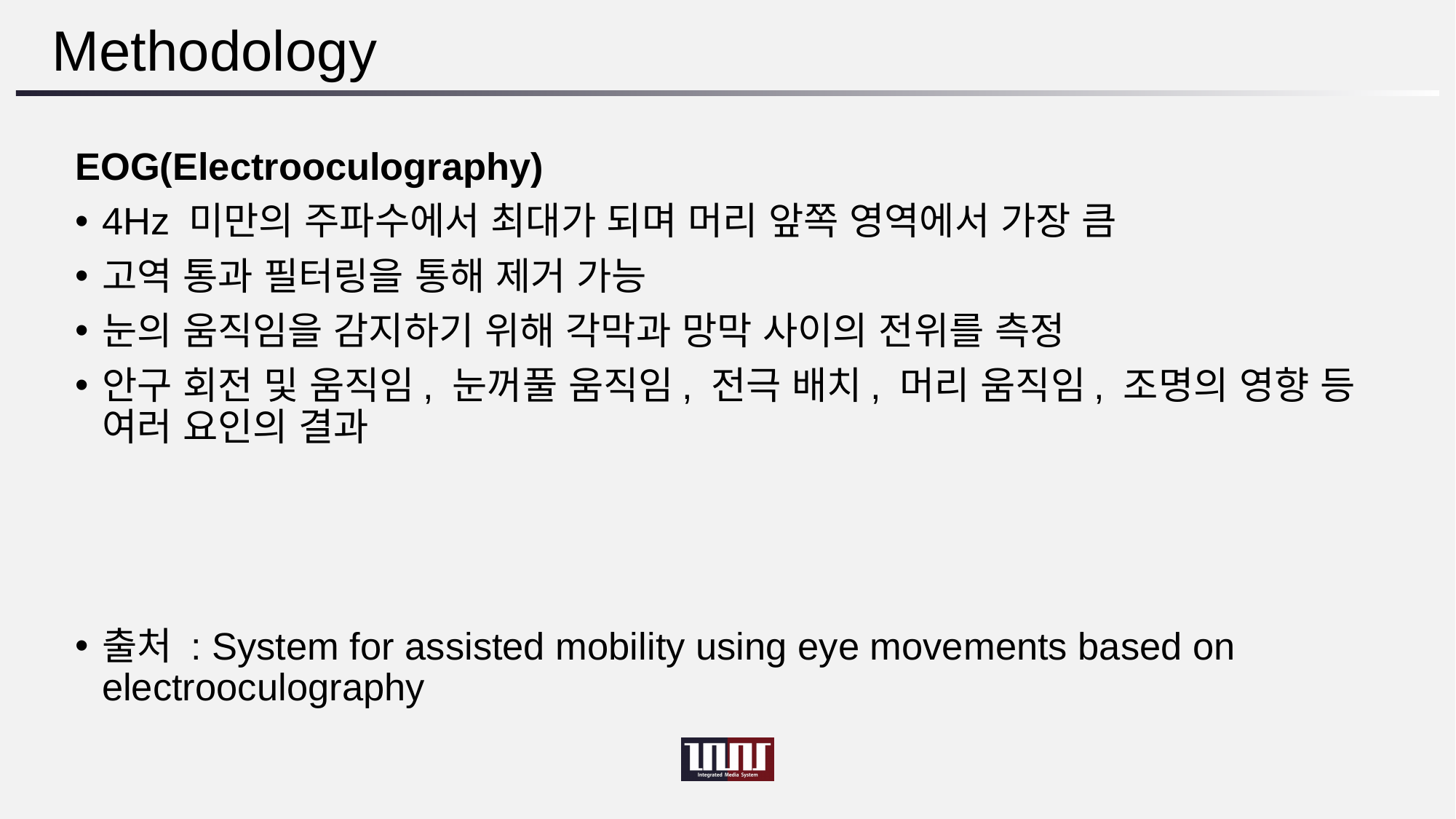

# Methodology
EOG(Electrooculography)
4Hz 미만의 주파수에서 최대가 되며 머리 앞쪽 영역에서 가장 큼
고역 통과 필터링을 통해 제거 가능
눈의 움직임을 감지하기 위해 각막과 망막 사이의 전위를 측정
안구 회전 및 움직임, 눈꺼풀 움직임, 전극 배치, 머리 움직임, 조명의 영향 등 여러 요인의 결과

출처 : System for assisted mobility using eye movements based on electrooculography